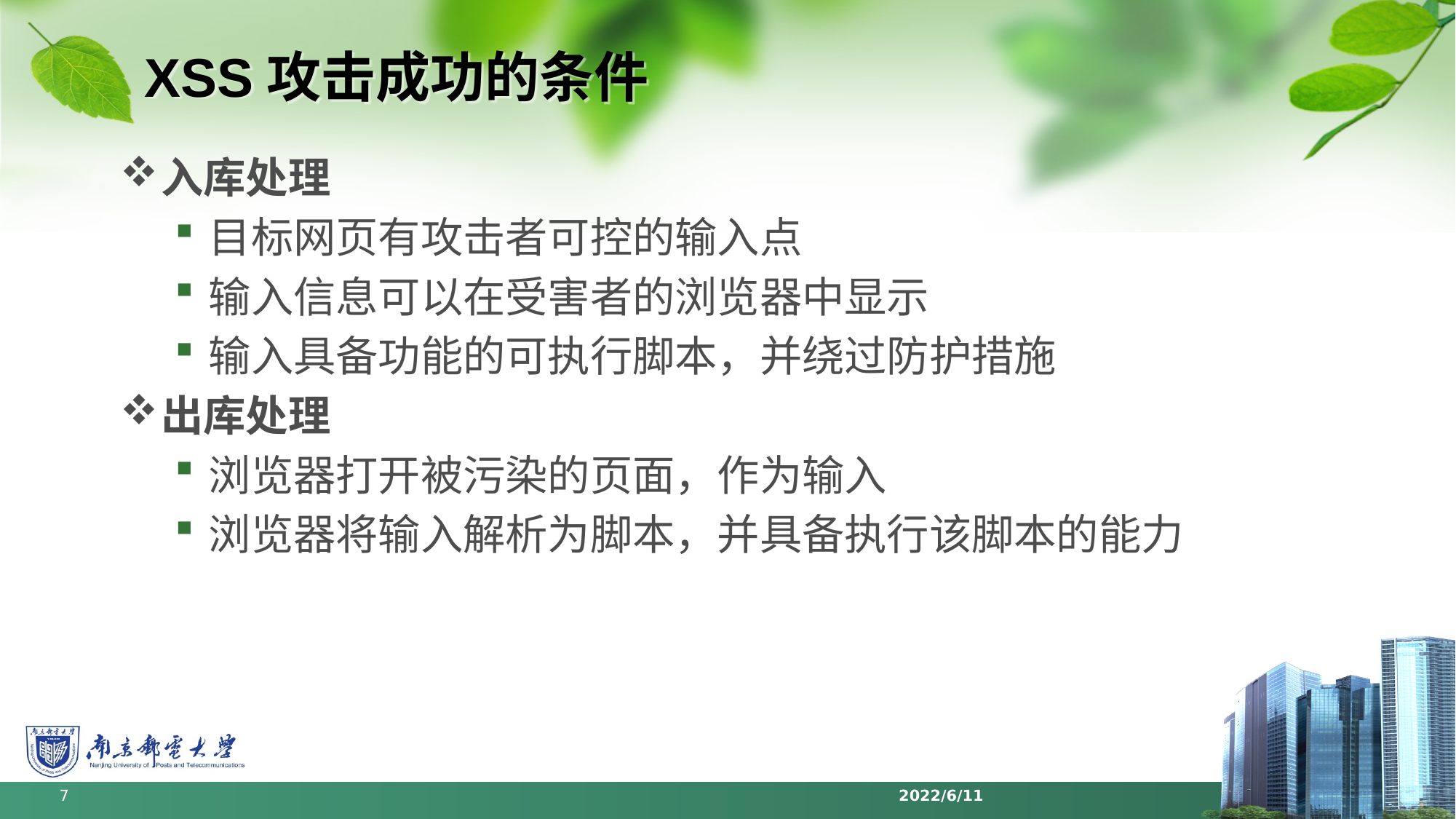

# XSS攻击成功的条件
入库处理
目标网页有攻击者可控的输入点
输入信息可以在受害者的浏览器中显示
输入具备功能的可执行脚本，并绕过防护措施
出库处理
浏览器打开被污染的页面，作为输入
浏览器将输入解析为脚本，并具备执行该脚本的能力
7
2022/6/11